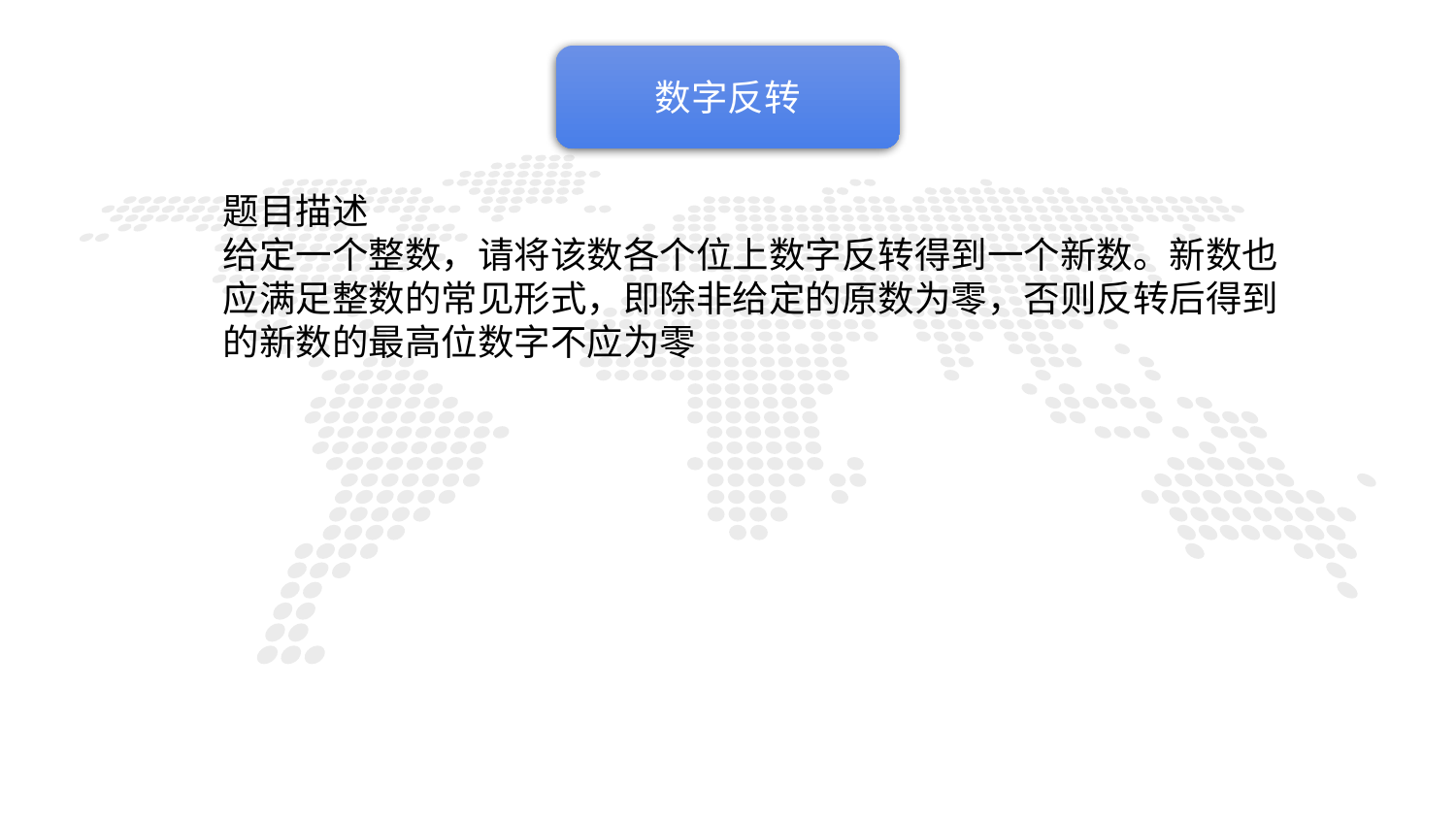

数字反转
题目描述
给定一个整数，请将该数各个位上数字反转得到一个新数。新数也应满足整数的常见形式，即除非给定的原数为零，否则反转后得到的新数的最高位数字不应为零